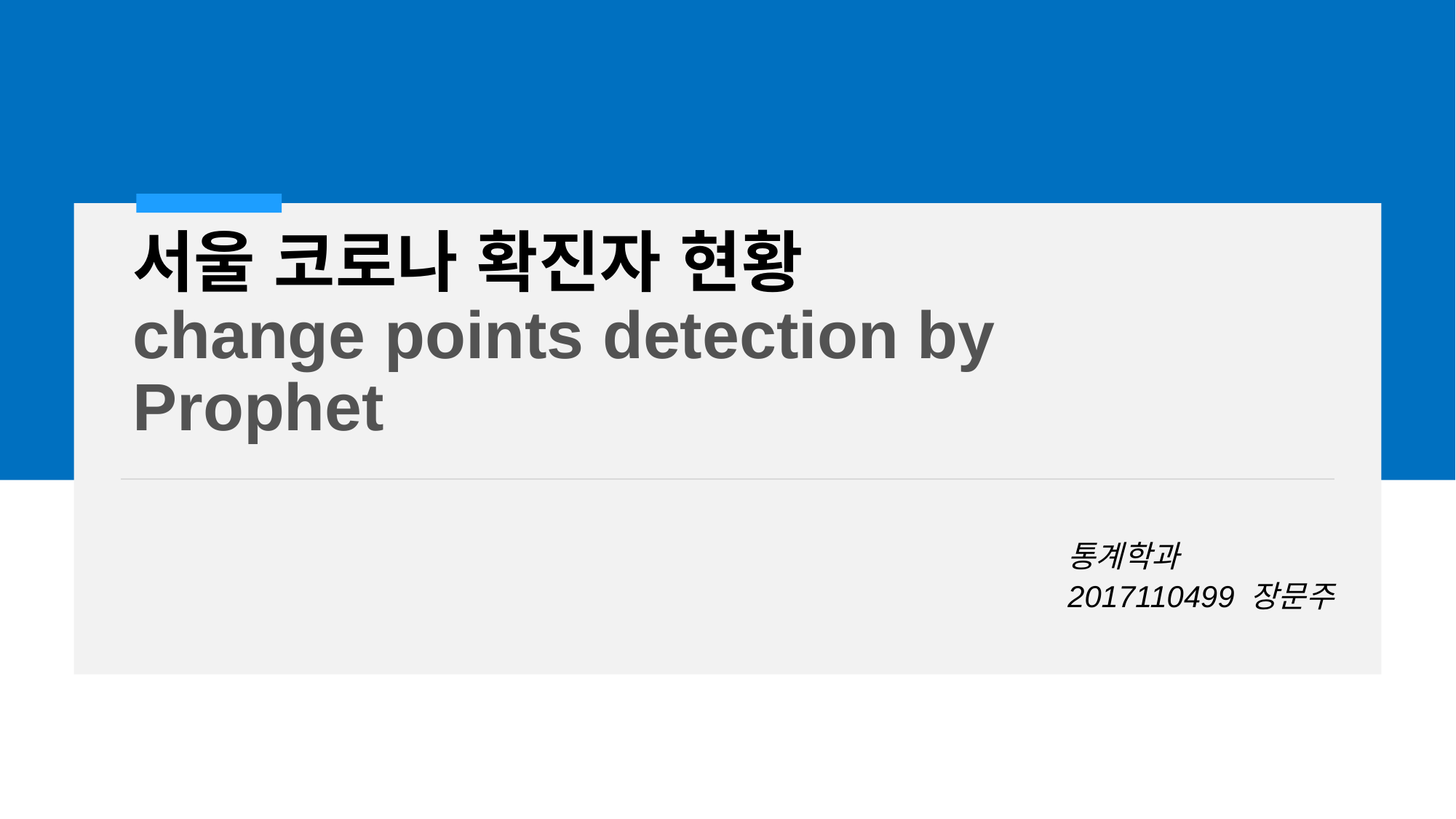

# 서울 코로나 확진자 현황 change points detection by Prophet
통계학과
2017110499 장문주